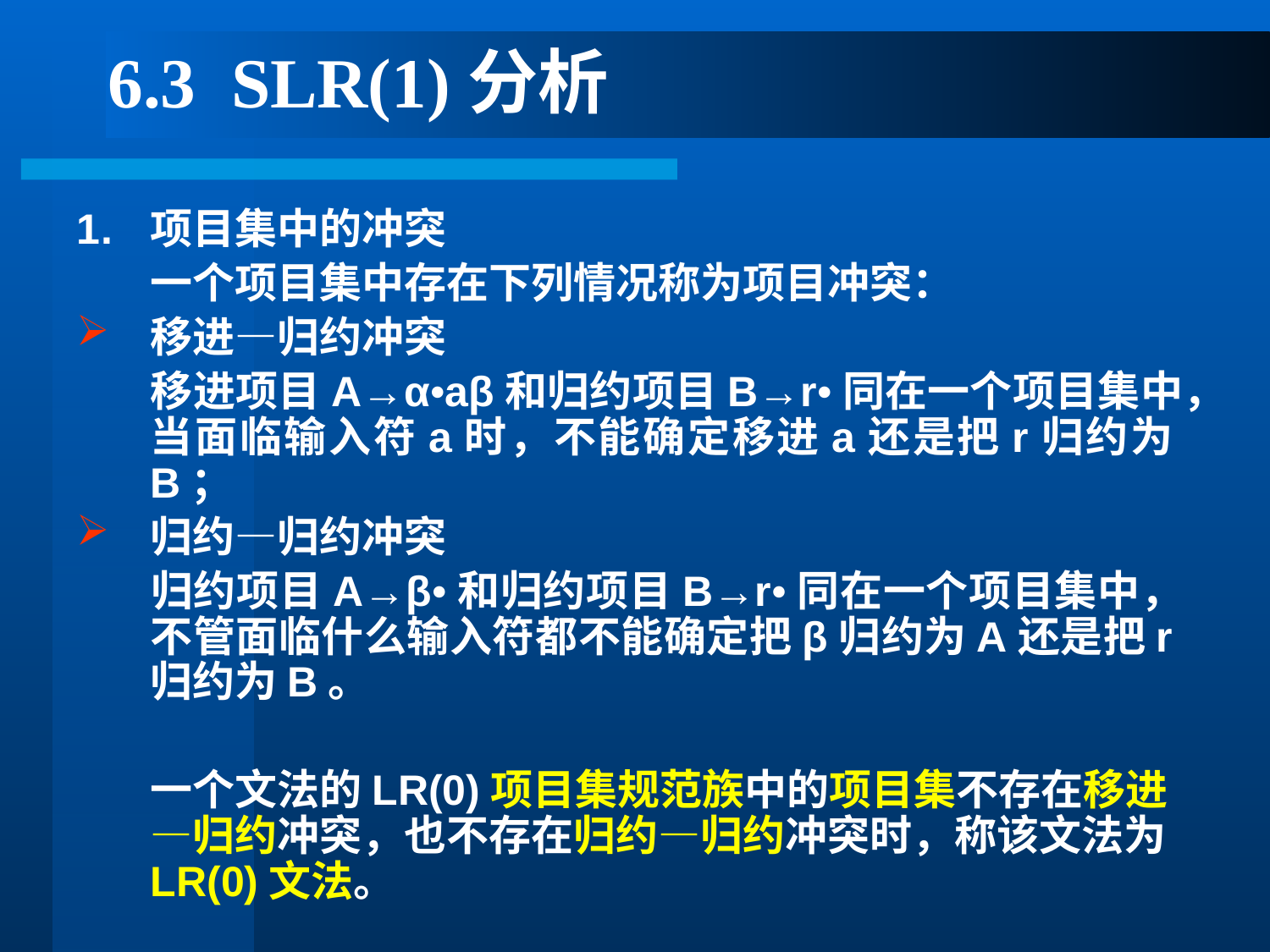

# 6.3  SLR(1)分析
项目集中的冲突
	一个项目集中存在下列情况称为项目冲突：
移进—归约冲突
	移进项目A→α•aβ和归约项目B→r•同在一个项目集中，当面临输入符a时，不能确定移进a还是把r归约为B；
归约—归约冲突
	归约项目A→β•和归约项目B→r•同在一个项目集中，不管面临什么输入符都不能确定把β归约为A还是把r归约为B。

	一个文法的LR(0)项目集规范族中的项目集不存在移进—归约冲突，也不存在归约—归约冲突时，称该文法为LR(0)文法。